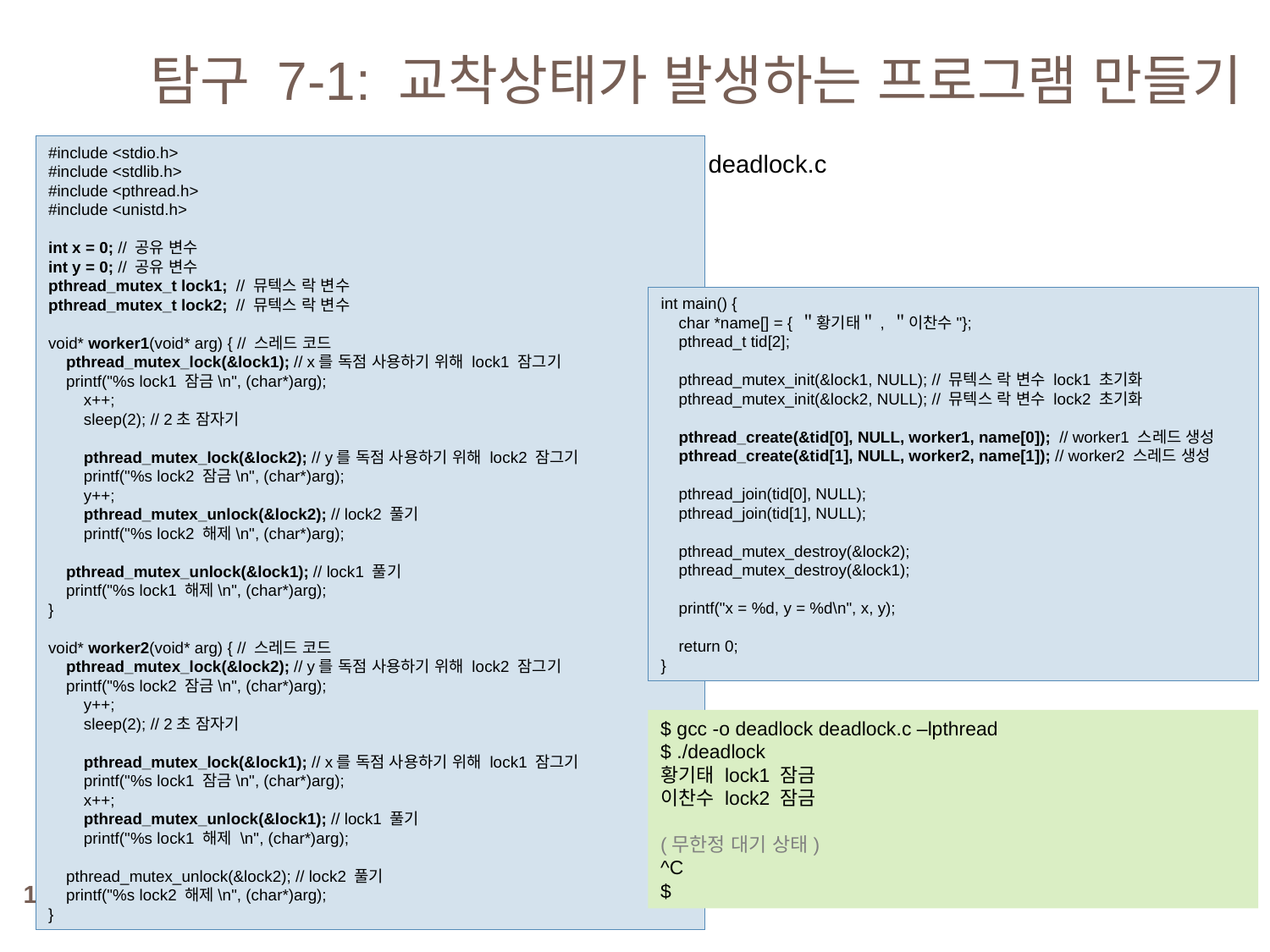

탐구 7-1: 교착상태가 발생하는 프로그램 만들기
#include <stdio.h>
#include <stdlib.h>
#include <pthread.h>
#include <unistd.h>

int x = 0; // 공유 변수
int y = 0; // 공유 변수
pthread_mutex_t lock1;  // 뮤텍스 락 변수
pthread_mutex_t lock2;  // 뮤텍스 락 변수

void* worker1(void* arg) { // 스레드 코드
    pthread_mutex_lock(&lock1); // x를 독점 사용하기 위해 lock1 잠그기
    printf("%s lock1 잠금\n", (char*)arg);
        x++;
        sleep(2); // 2초 잠자기

        pthread_mutex_lock(&lock2); // y를 독점 사용하기 위해 lock2 잠그기
        printf("%s lock2 잠금\n", (char*)arg);
        y++;
        pthread_mutex_unlock(&lock2); // lock2 풀기
        printf("%s lock2 해제\n", (char*)arg);

    pthread_mutex_unlock(&lock1); // lock1 풀기
    printf("%s lock1 해제\n", (char*)arg);
}

void* worker2(void* arg) { // 스레드 코드
    pthread_mutex_lock(&lock2); // y를 독점 사용하기 위해 lock2 잠그기
    printf("%s lock2 잠금\n", (char*)arg);
        y++;
        sleep(2); // 2초 잠자기

        pthread_mutex_lock(&lock1); // x를 독점 사용하기 위해 lock1 잠그기
        printf("%s lock1 잠금\n", (char*)arg);
        x++;
        pthread_mutex_unlock(&lock1); // lock1 풀기
        printf("%s lock1 해제 \n", (char*)arg);

    pthread_mutex_unlock(&lock2); // lock2 풀기
    printf("%s lock2 해제\n", (char*)arg);
}
deadlock.c
int main() {
    char *name[] = { ＂황기태＂, ＂이찬수"};
    pthread_t tid[2];

    pthread_mutex_init(&lock1, NULL); // 뮤텍스 락 변수 lock1 초기화
    pthread_mutex_init(&lock2, NULL); // 뮤텍스 락 변수 lock2 초기화

    pthread_create(&tid[0], NULL, worker1, name[0]);  // worker1 스레드 생성
    pthread_create(&tid[1], NULL, worker2, name[1]); // worker2 스레드 생성

    pthread_join(tid[0], NULL);
    pthread_join(tid[1], NULL);

    pthread_mutex_destroy(&lock2);
    pthread_mutex_destroy(&lock1);

    printf("x = %d, y = %d\n", x, y);

    return 0;
}
$ gcc -o deadlock deadlock.c –lpthread
$ ./deadlock
황기태 lock1 잠금
이찬수 lock2 잠금

(무한정 대기 상태)
^C
$
16